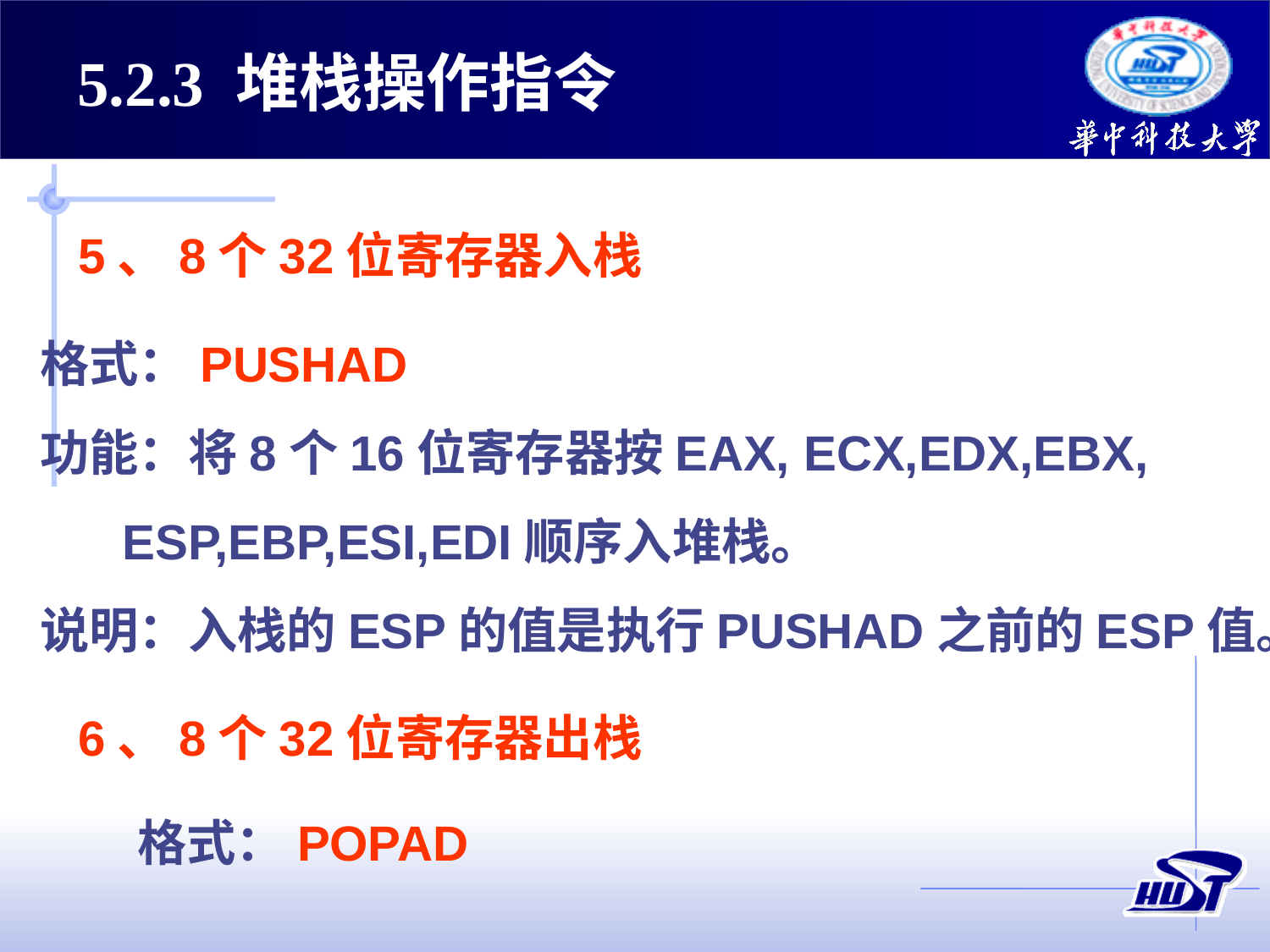

5.2.3 堆栈操作指令
5、8个32位寄存器入栈

格式：PUSHAD
功能：将8个16位寄存器按EAX, ECX,EDX,EBX,
      ESP,EBP,ESI,EDI顺序入堆栈。
说明：入栈的ESP的值是执行PUSHAD之前的ESP值。
6、8个32位寄存器出栈
格式：POPAD